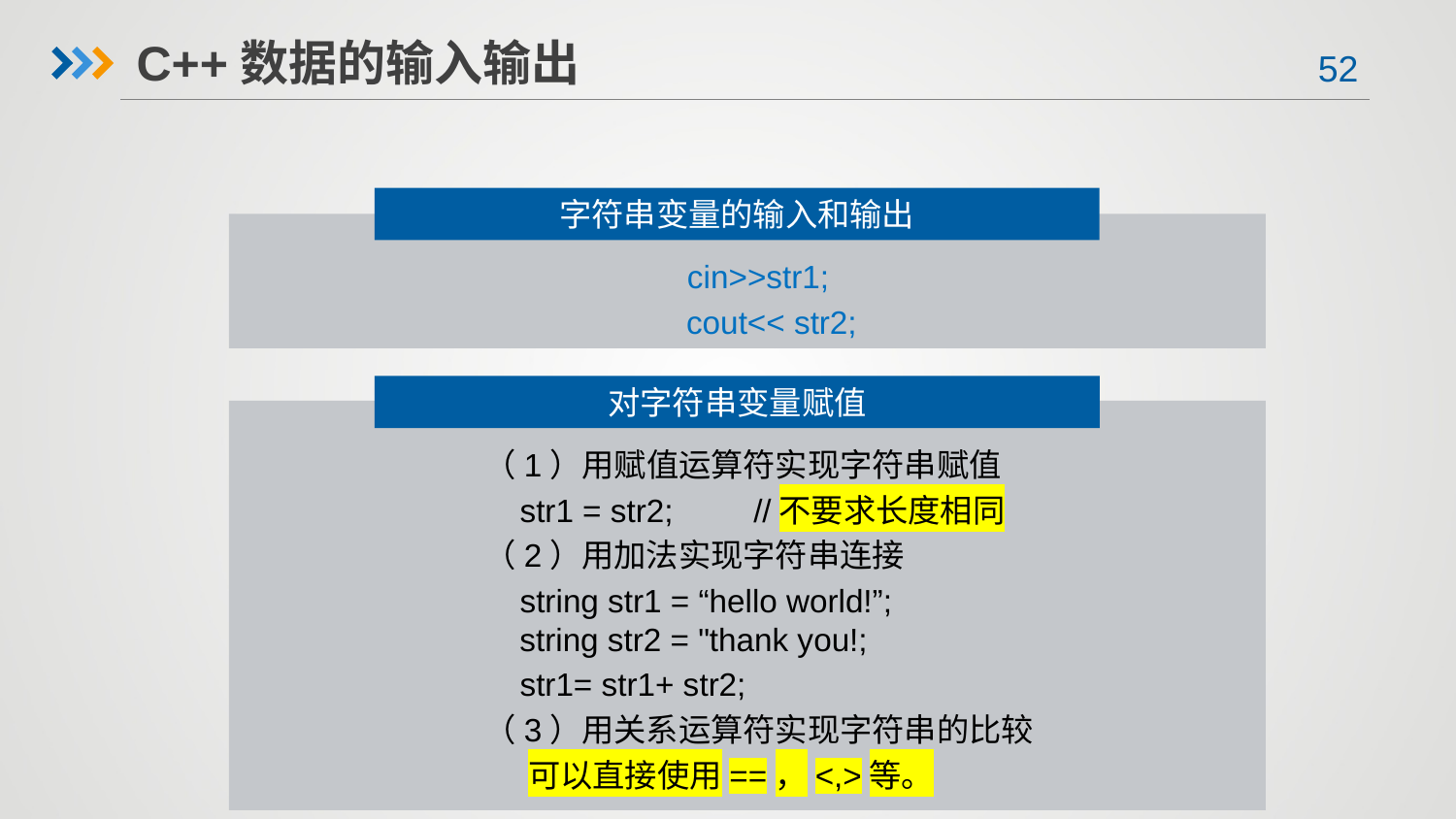

C++数据的输入输出
字符串变量的输入和输出

cin>>str1;
   cout<< str2;
对字符串变量赋值

（1）用赋值运算符实现字符串赋值
    str1 = str2;　　//不要求长度相同
（2）用加法实现字符串连接
    string str1 = “hello world!”;
    string str2 = "thank you!;
    str1= str1+ str2;
（3）用关系运算符实现字符串的比较
     可以直接使用==，<,>等。